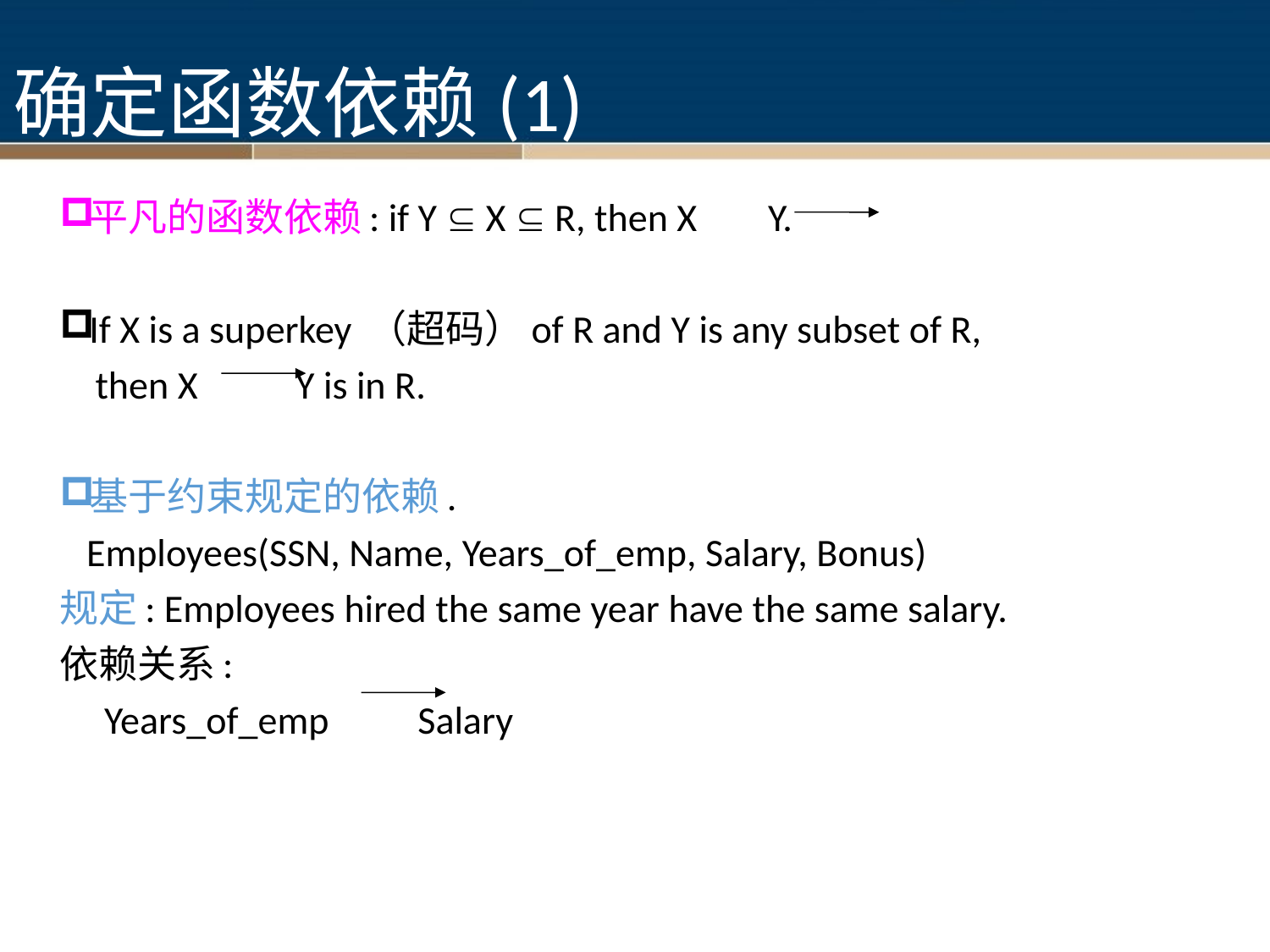

# 确定函数依赖(1)
平凡的函数依赖: if Y ⊆ X ⊆ R, then X        Y.

If X is a superkey （超码）of R and Y is any subset of R,
    then X           Y is in R.

基于约束规定的依赖.
   Employees(SSN, Name, Years_of_emp, Salary, Bonus)
规定: Employees hired the same year have the same salary.
依赖关系:
     Years_of_emp          Salary